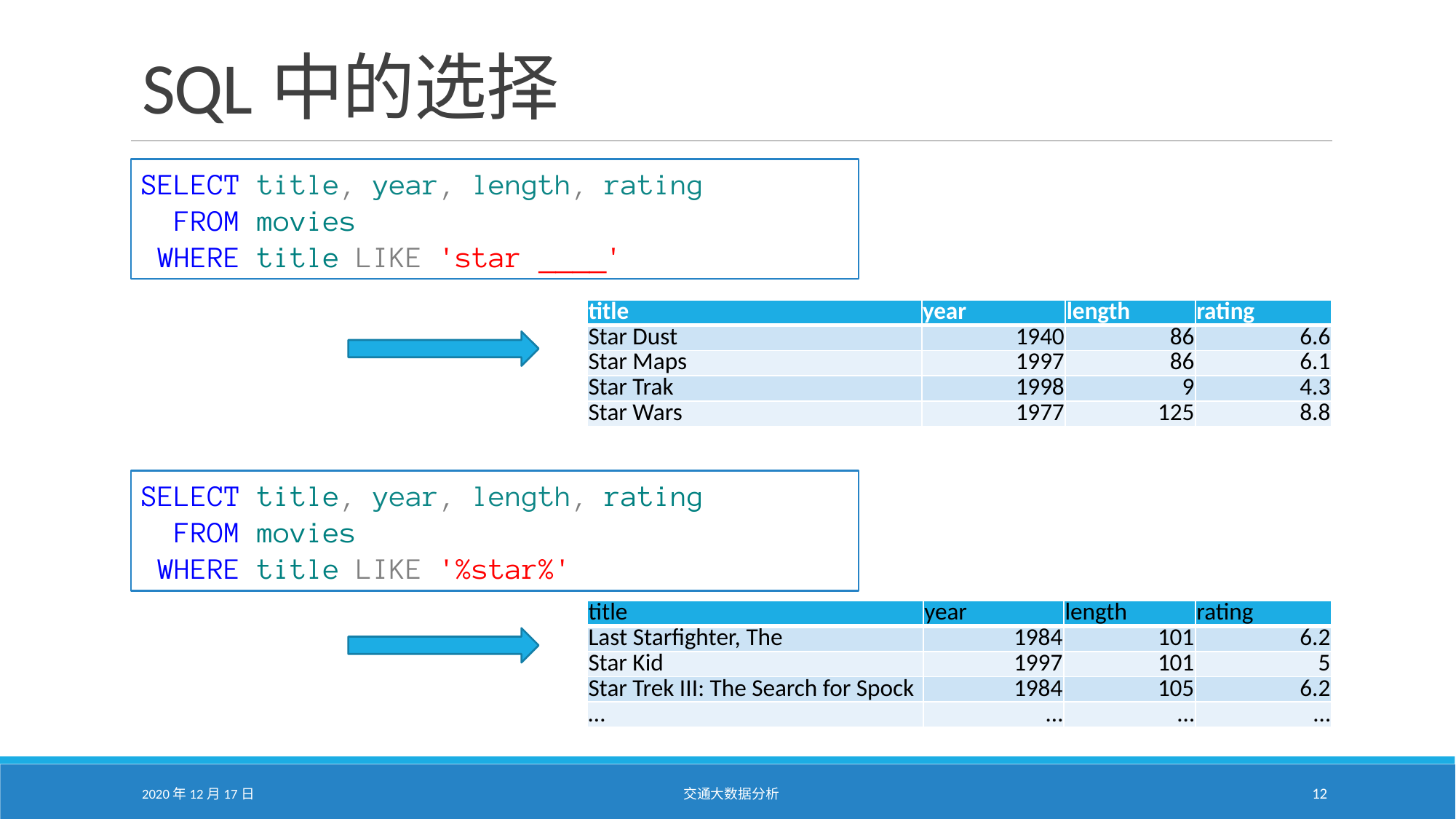

# SQL中的选择
SELECT title, year, length, rating
  FROM movies
 WHERE title LIKE 'star ____'
| title | year | length | rating |
| --- | --- | --- | --- |
| Star Dust | 1940 | 86 | 6.6 |
| Star Maps | 1997 | 86 | 6.1 |
| Star Trak | 1998 | 9 | 4.3 |
| Star Wars | 1977 | 125 | 8.8 |

SELECT title, year, length, rating
  FROM movies
 WHERE title LIKE '%star%'
| title | year | length | rating |
| --- | --- | --- | --- |
| Last Starfighter, The | 1984 | 101 | 6.2 |
| Star Kid | 1997 | 101 | 5 |
| Star Trek III: The Search for Spock | 1984 | 105 | 6.2 |
| … | … | … | … |

2020年12月17日
交通大数据分析
12